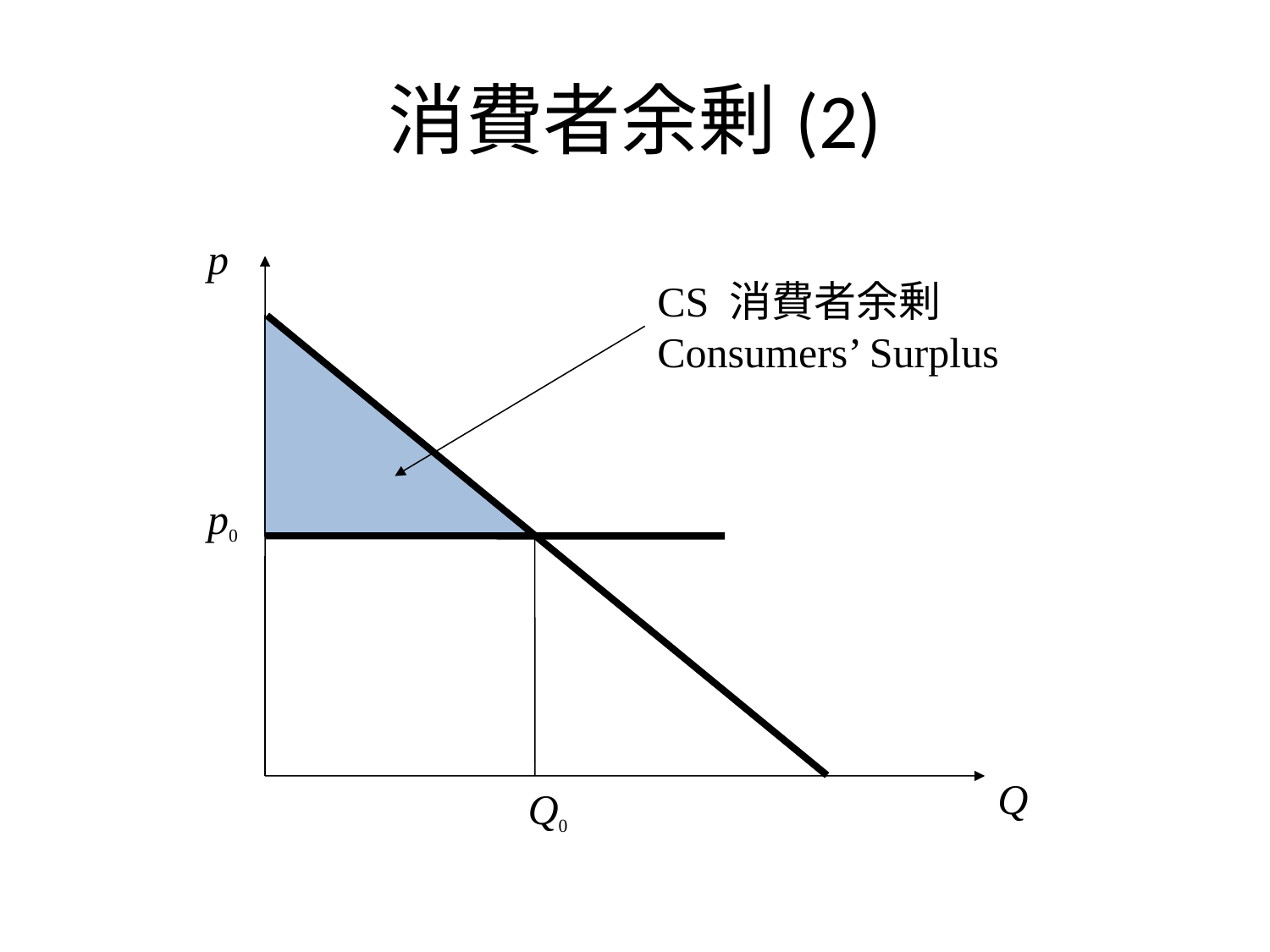

# 消費者余剰(2)
p

CS 消費者余剰 Consumers’ Surplus

p0

Q

Q0